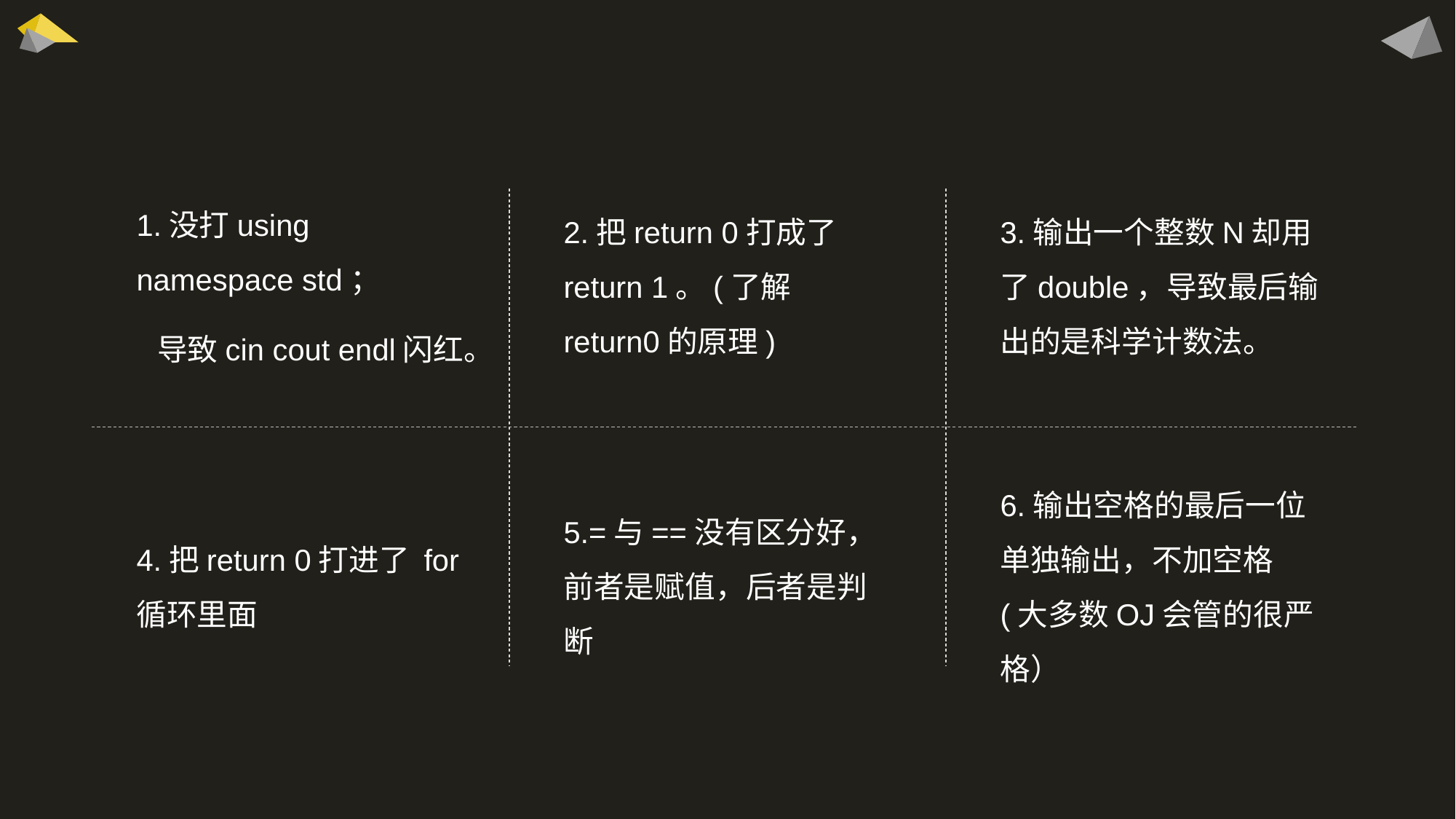

1.没打using namespace std；
  导致cin cout endl闪红。
2.把return 0打成了return 1。(了解return0的原理)
3.输出一个整数N却用了double，导致最后输出的是科学计数法。
4.把return 0打进了 for循环里面
5.=与==没有区分好，前者是赋值，后者是判断
6.输出空格的最后一位单独输出，不加空格(大多数OJ会管的很严格）